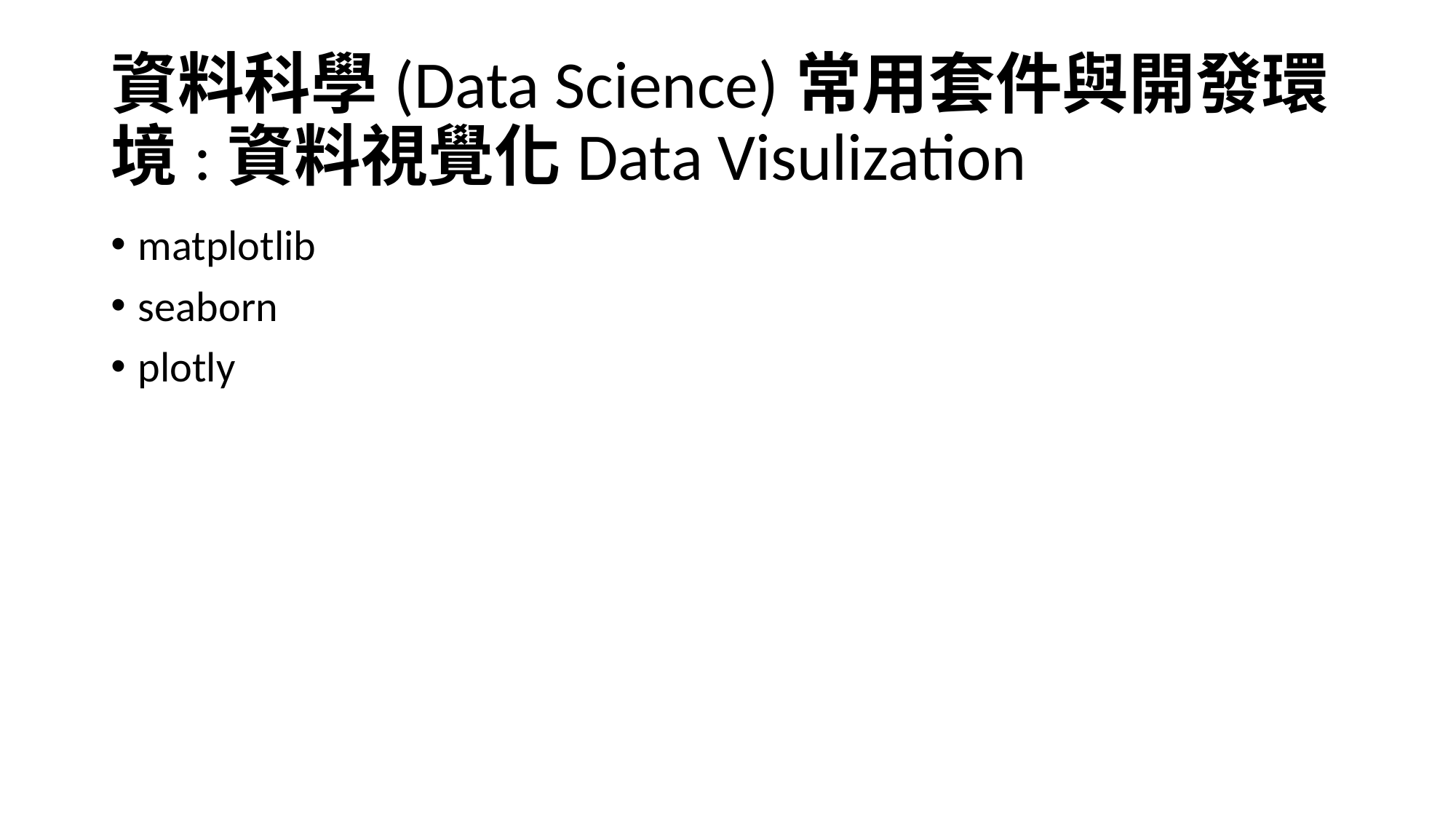

# 資料科學(Data Science)常用套件與開發環境:資料視覺化Data Visulization
matplotlib
seaborn
plotly